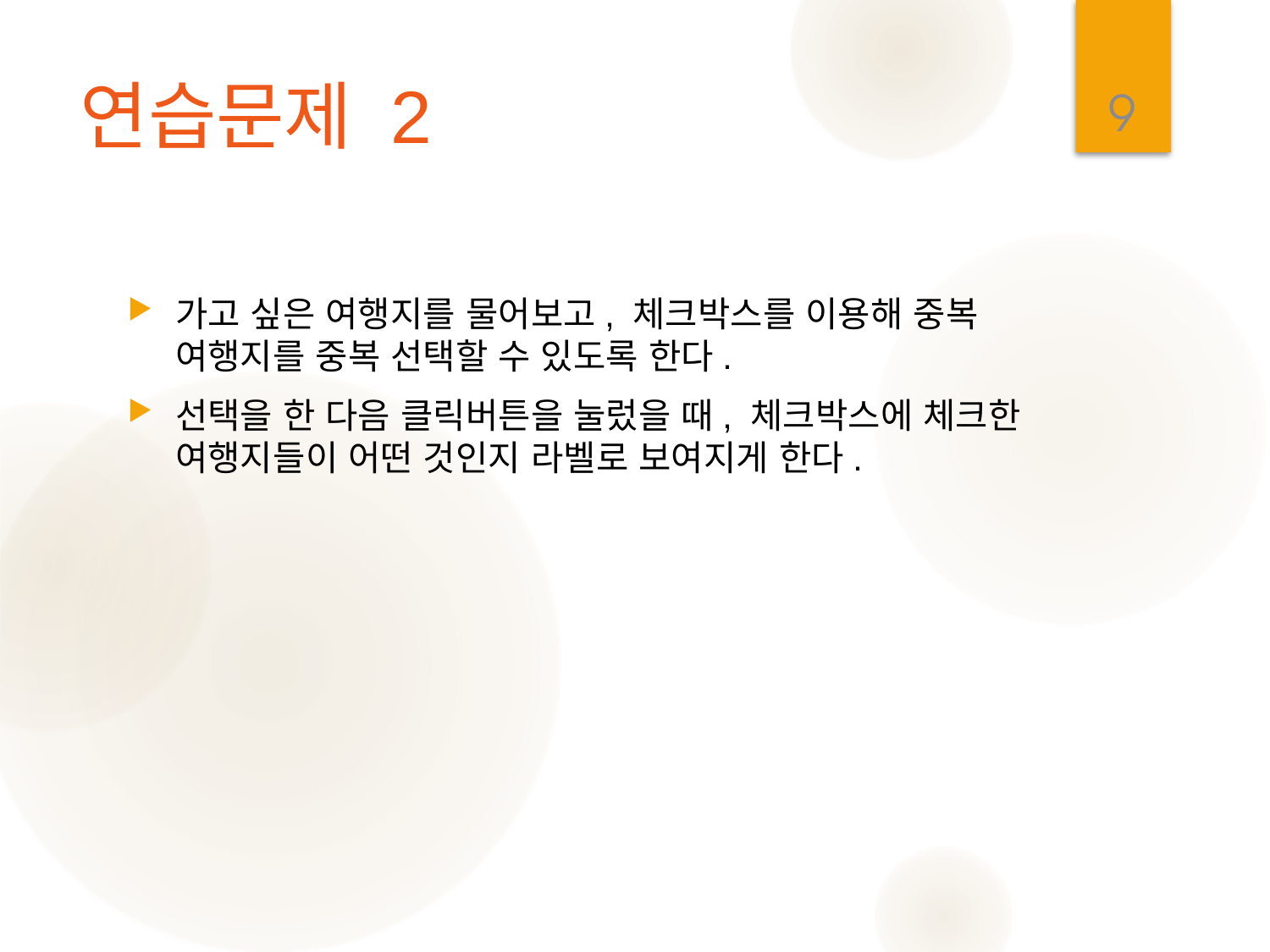

9
# 연습문제 2
가고 싶은 여행지를 물어보고, 체크박스를 이용해 중복 여행지를 중복 선택할 수 있도록 한다.
선택을 한 다음 클릭버튼을 눌렀을 때, 체크박스에 체크한 여행지들이 어떤 것인지 라벨로 보여지게 한다.